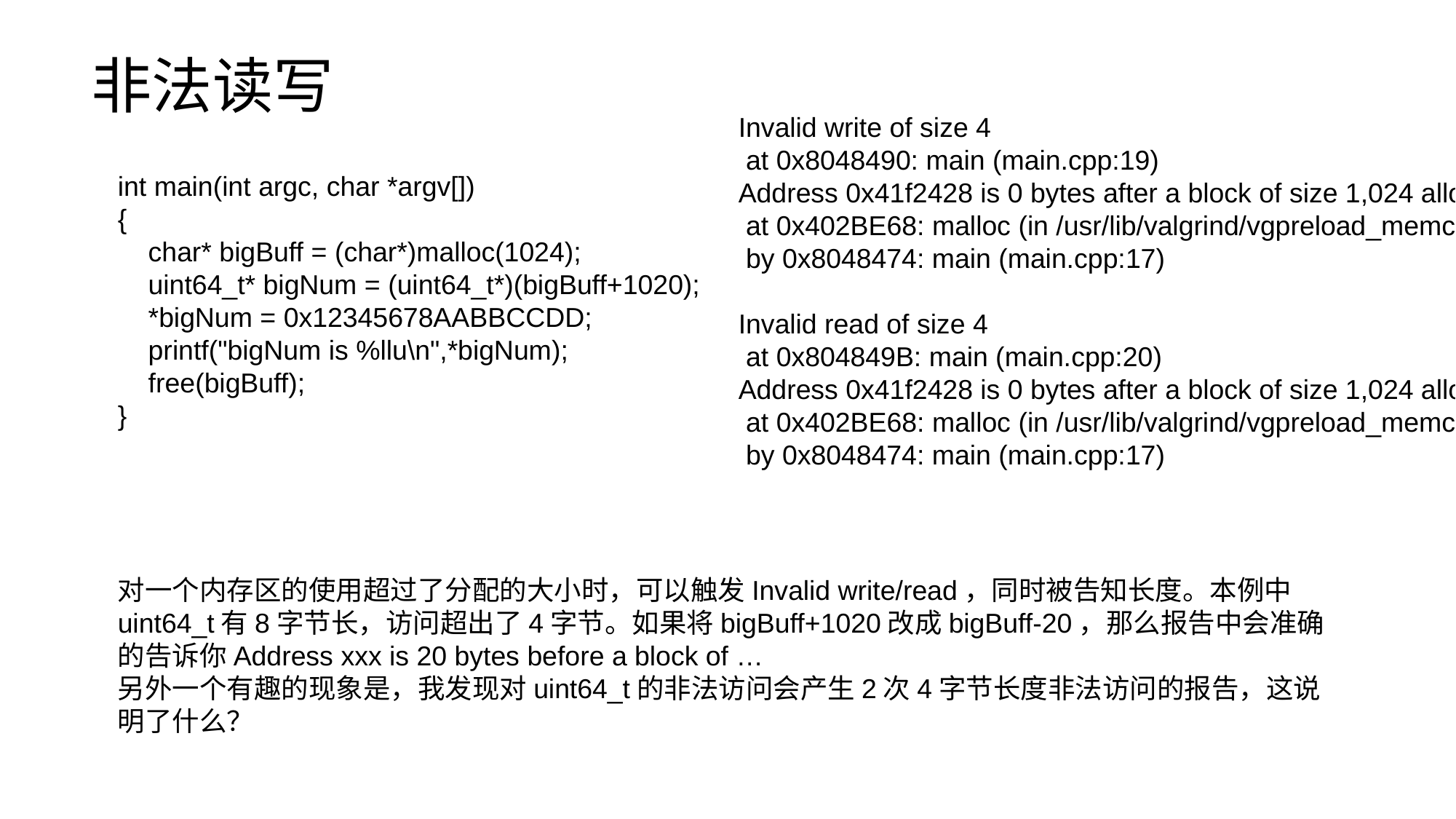

非法读写
Invalid write of size 4
 at 0x8048490: main (main.cpp:19)
Address 0x41f2428 is 0 bytes after a block of size 1,024 alloc'd
 at 0x402BE68: malloc (in /usr/lib/valgrind/vgpreload_memcheck-x86-linux.so)
 by 0x8048474: main (main.cpp:17)

Invalid read of size 4
 at 0x804849B: main (main.cpp:20)
Address 0x41f2428 is 0 bytes after a block of size 1,024 alloc'd
 at 0x402BE68: malloc (in /usr/lib/valgrind/vgpreload_memcheck-x86-linux.so)
 by 0x8048474: main (main.cpp:17)
int main(int argc, char *argv[])
{
    char* bigBuff = (char*)malloc(1024);
    uint64_t* bigNum = (uint64_t*)(bigBuff+1020);
    *bigNum = 0x12345678AABBCCDD;
    printf("bigNum is %llu\n",*bigNum);
    free(bigBuff);
}
对一个内存区的使用超过了分配的大小时，可以触发Invalid write/read，同时被告知长度。本例中uint64_t有8字节长，访问超出了4字节。如果将bigBuff+1020改成bigBuff-20，那么报告中会准确的告诉你Address xxx is 20 bytes before a block of …
另外一个有趣的现象是，我发现对uint64_t的非法访问会产生2次4字节长度非法访问的报告，这说明了什么？